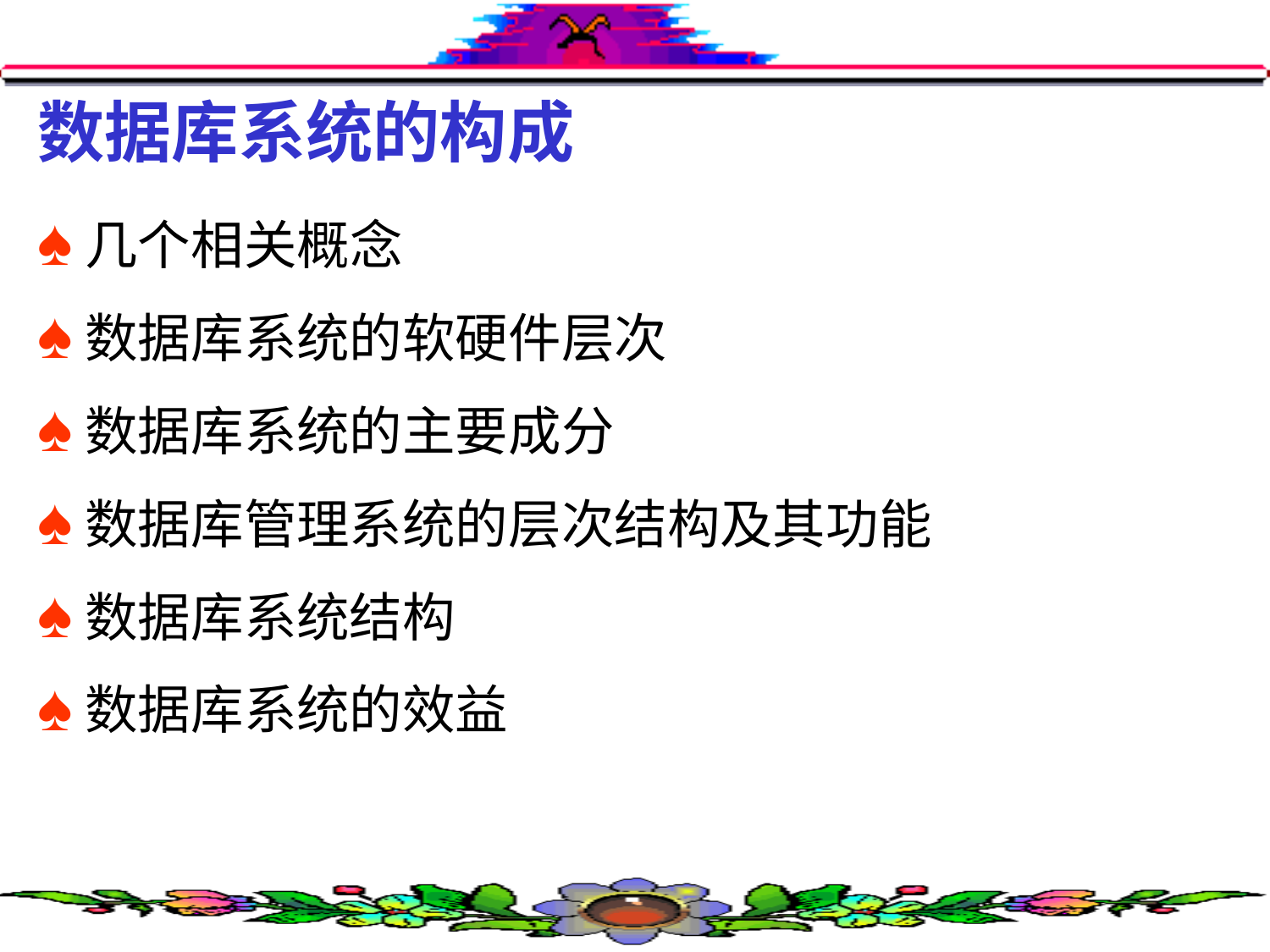

# 数据库系统的构成
几个相关概念
数据库系统的软硬件层次
数据库系统的主要成分
数据库管理系统的层次结构及其功能
数据库系统结构
数据库系统的效益